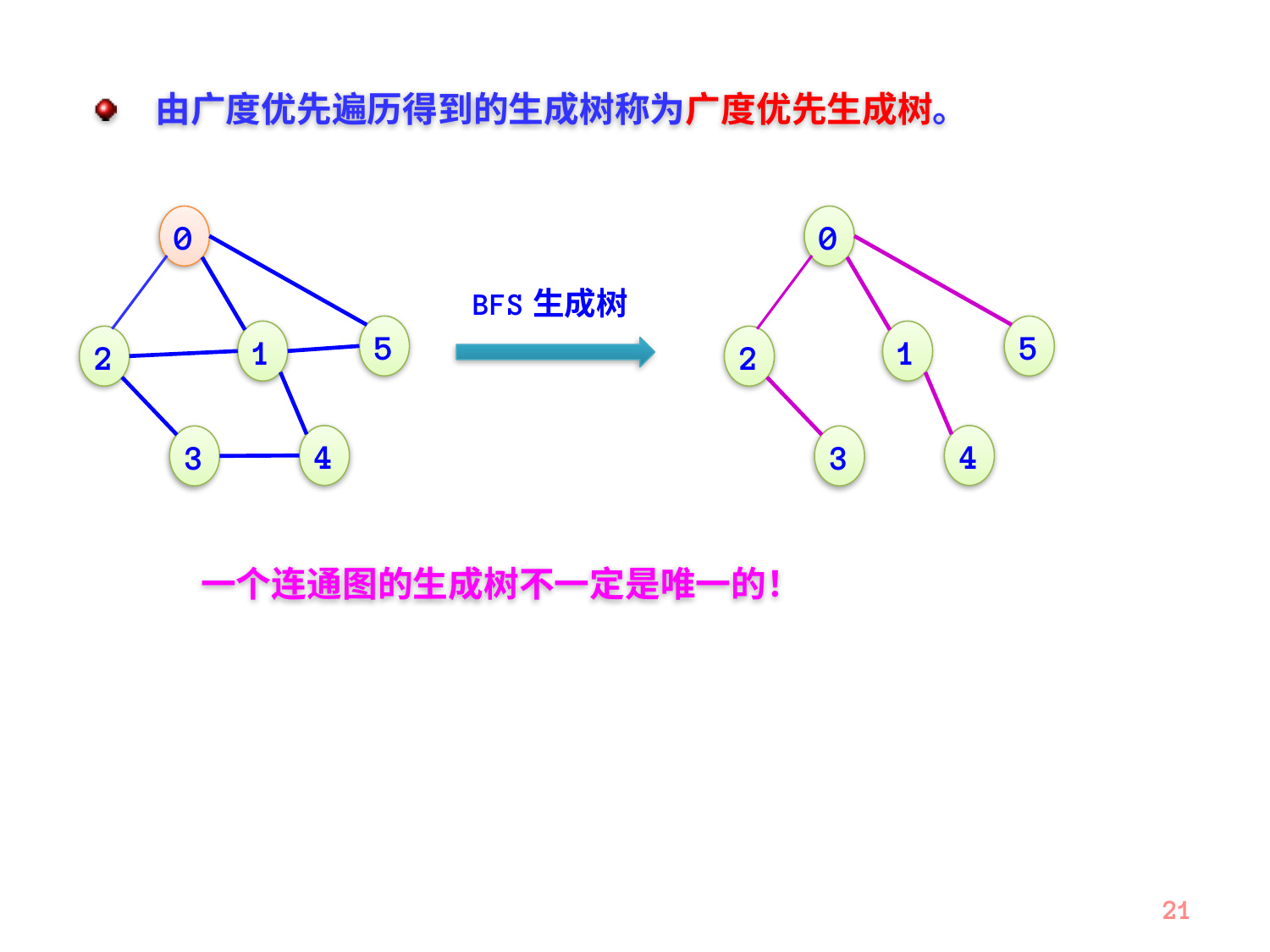

由广度优先遍历得到的生成树称为广度优先生成树。
0
0

5
1
2
4
3

BFS生成树

5
1
2
4
3
一个连通图的生成树不一定是唯一的！
21